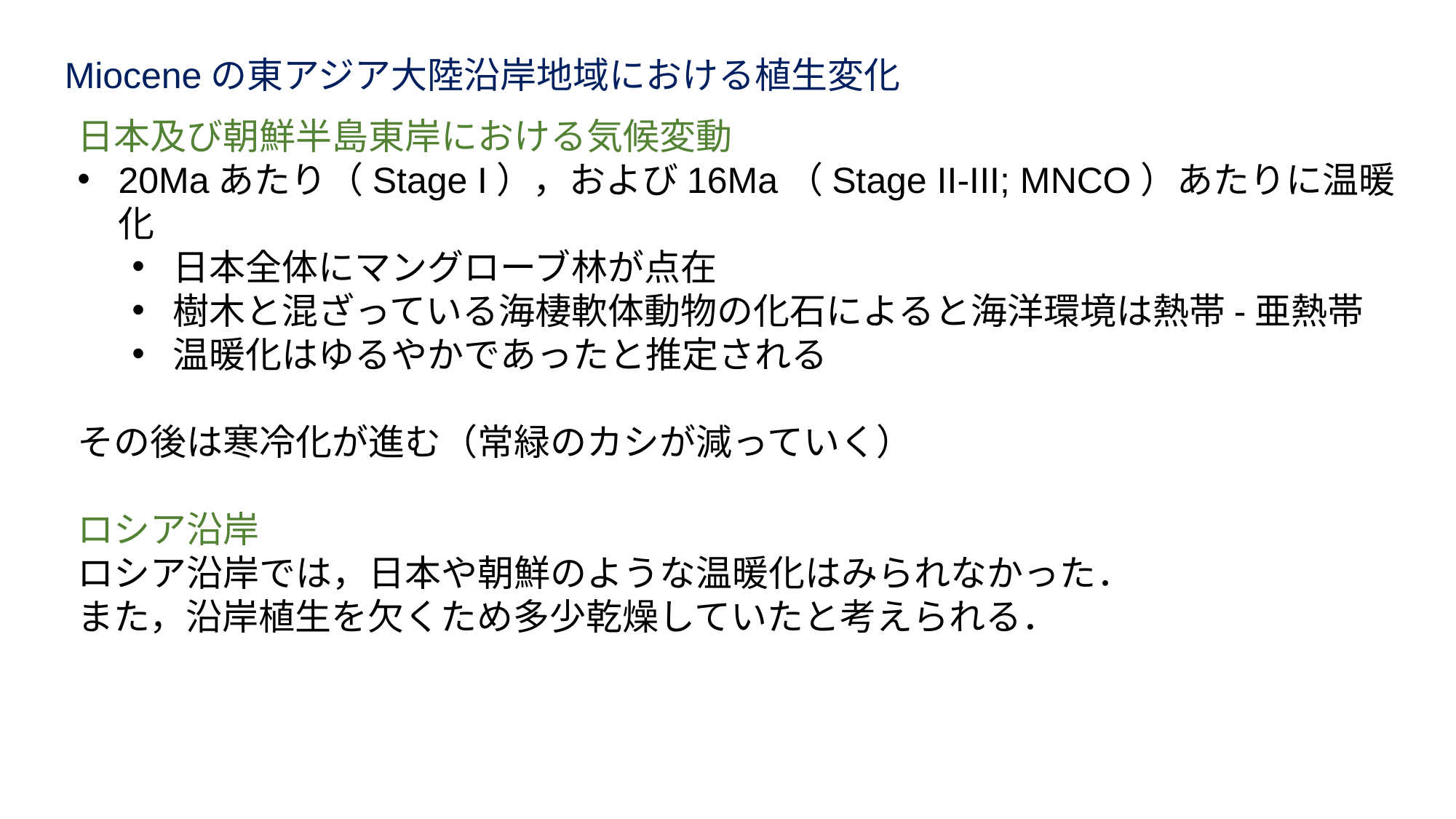

Mioceneの東アジア大陸沿岸地域における植生変化
日本及び朝鮮半島東岸における気候変動
20Maあたり（Stage I），および16Ma（Stage II-III; MNCO）あたりに温暖化
日本全体にマングローブ林が点在
樹木と混ざっている海棲軟体動物の化石によると海洋環境は熱帯-亜熱帯
温暖化はゆるやかであったと推定される

その後は寒冷化が進む（常緑のカシが減っていく）

ロシア沿岸
ロシア沿岸では，日本や朝鮮のような温暖化はみられなかった．
また，沿岸植生を欠くため多少乾燥していたと考えられる．